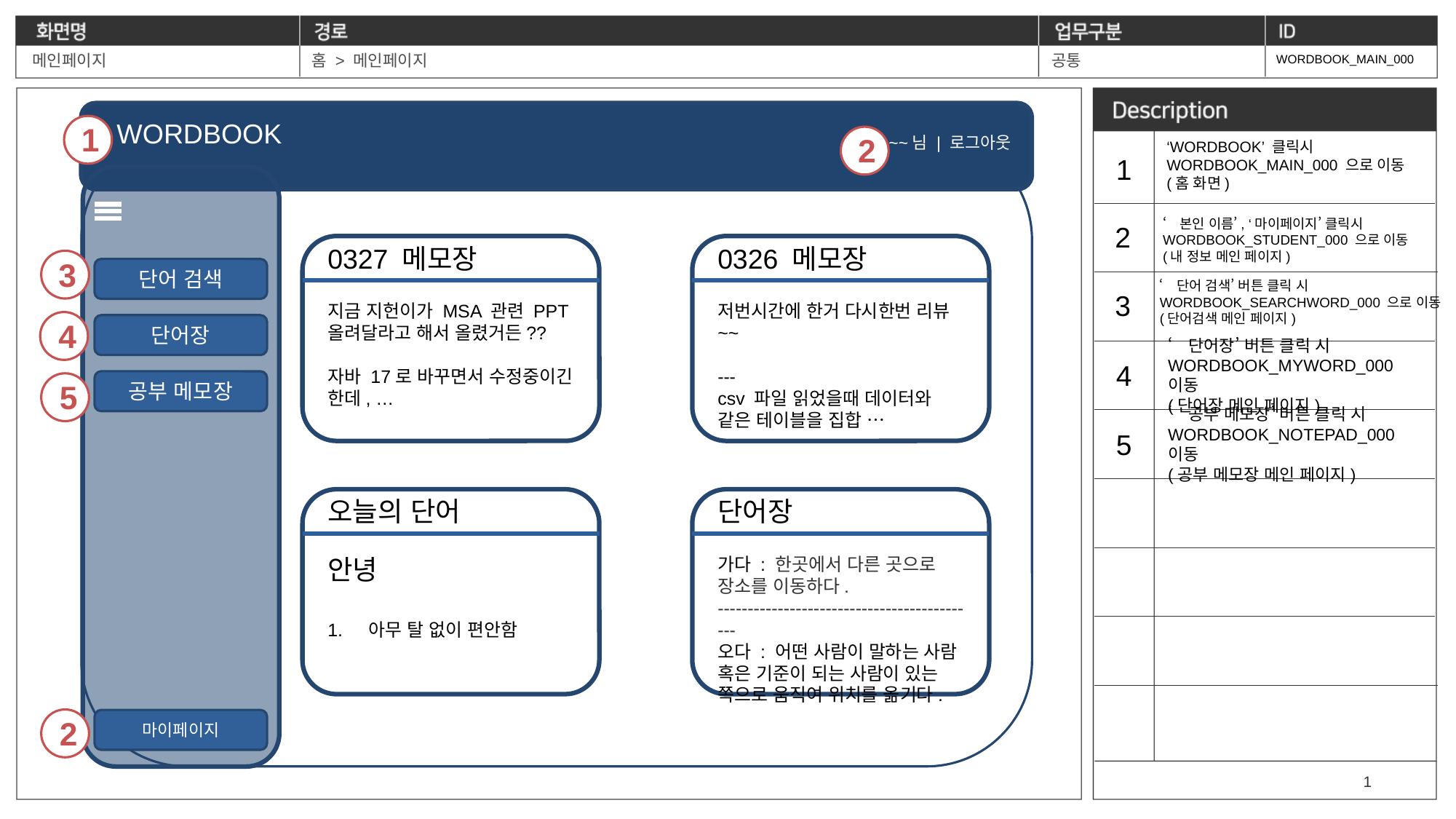

메인페이지
홈 > 메인페이지
공통
WORDBOOK_MAIN_000

WORDBOOK
1
2
~~님 | 로그아웃
‘WORDBOOK’ 클릭시
WORDBOOK_MAIN_000 으로 이동
(홈 화면)

1

2

‘본인 이름’, ‘마이페이지’ 클릭시
WORDBOOK_STUDENT_000 으로 이동
(내 정보 메인 페이지)

0327 메모장
지금 지헌이가 MSA 관련 PPT 올려달라고 해서 올렸거든??

자바 17로 바꾸면서 수정중이긴 한데, …

0326 메모장
저번시간에 한거 다시한번 리뷰~~

---
csv 파일 읽었을때 데이터와 같은 테이블을 집합 …
3
단어 검색
3
‘단어 검색’ 버튼 클릭 시
WORDBOOK_SEARCHWORD_000 으로 이동
(단어검색 메인 페이지)

4
단어장
4
‘단어장’ 버튼 클릭 시
WORDBOOK_MYWORD_000 이동
(단어장 메인 페이지)
공부 메모장
5
5
‘공부 메모장’ 버튼 클릭 시
WORDBOOK_NOTEPAD_000이동
(공부 메모장 메인 페이지)

오늘의 단어
안녕

아무 탈 없이 편안함

단어장
가다 : 한곳에서 다른 곳으로 장소를 이동하다.
--------------------------------------------
오다 : 어떤 사람이 말하는 사람 혹은 기준이 되는 사람이 있는 쪽으로 움직여 위치를 옮기다.

2
마이페이지
1